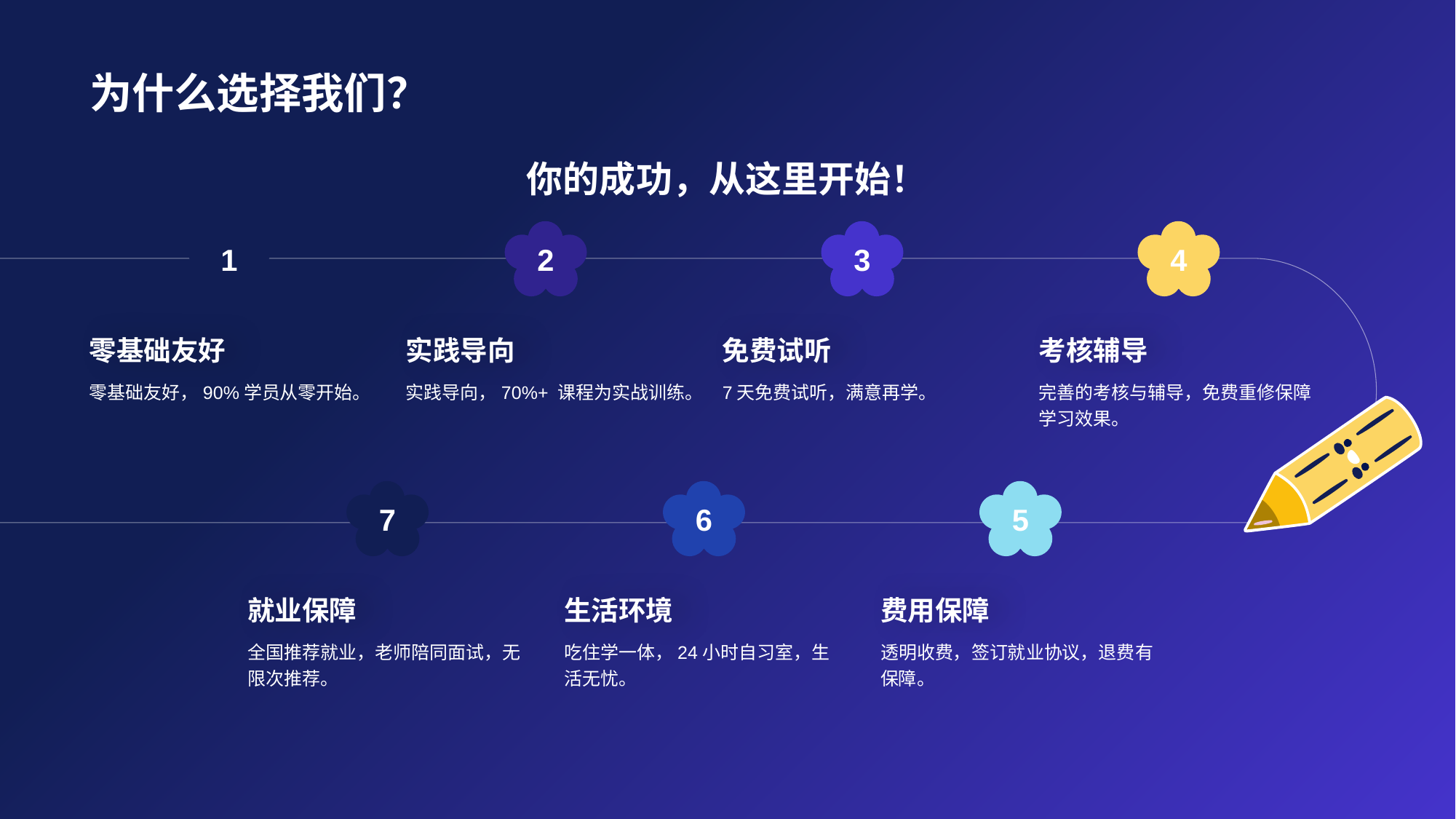

# 为什么选择我们？
你的成功，从这里开始！
1
零基础友好
零基础友好，90%学员从零开始。
2
实践导向
实践导向，70%+ 课程为实战训练。
3
免费试听
7天免费试听，满意再学。
4
考核辅导
完善的考核与辅导，免费重修保障学习效果。

7
就业保障
全国推荐就业，老师陪同面试，无限次推荐。
6
生活环境
吃住学一体，24小时自习室，生活无忧。
5
费用保障
透明收费，签订就业协议，退费有保障。